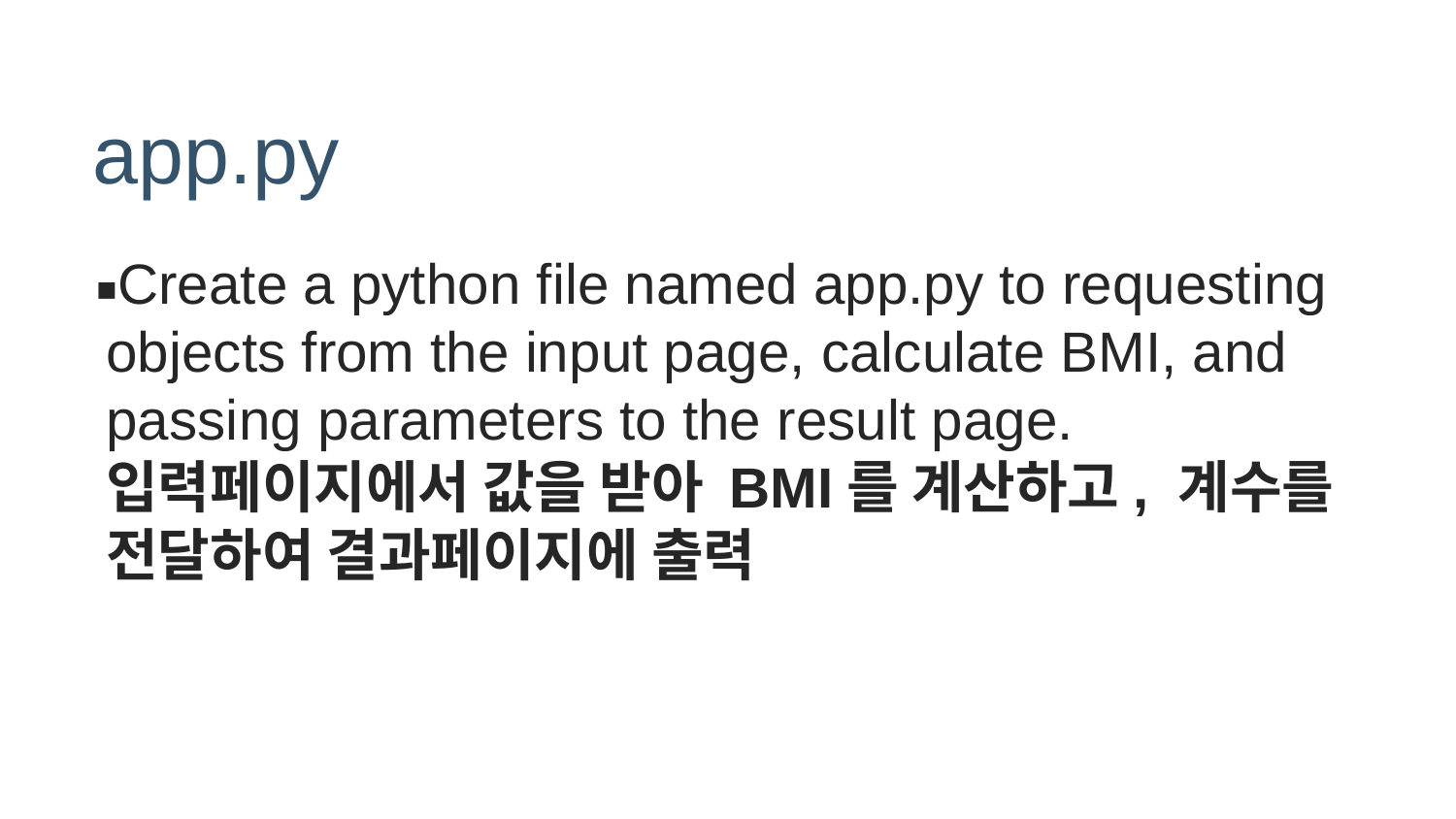

# app.py
Create a python file named app.py to requesting objects from the input page, calculate BMI, and passing parameters to the result page. 입력페이지에서 값을 받아 BMI를 계산하고, 계수를 전달하여 결과페이지에 출력